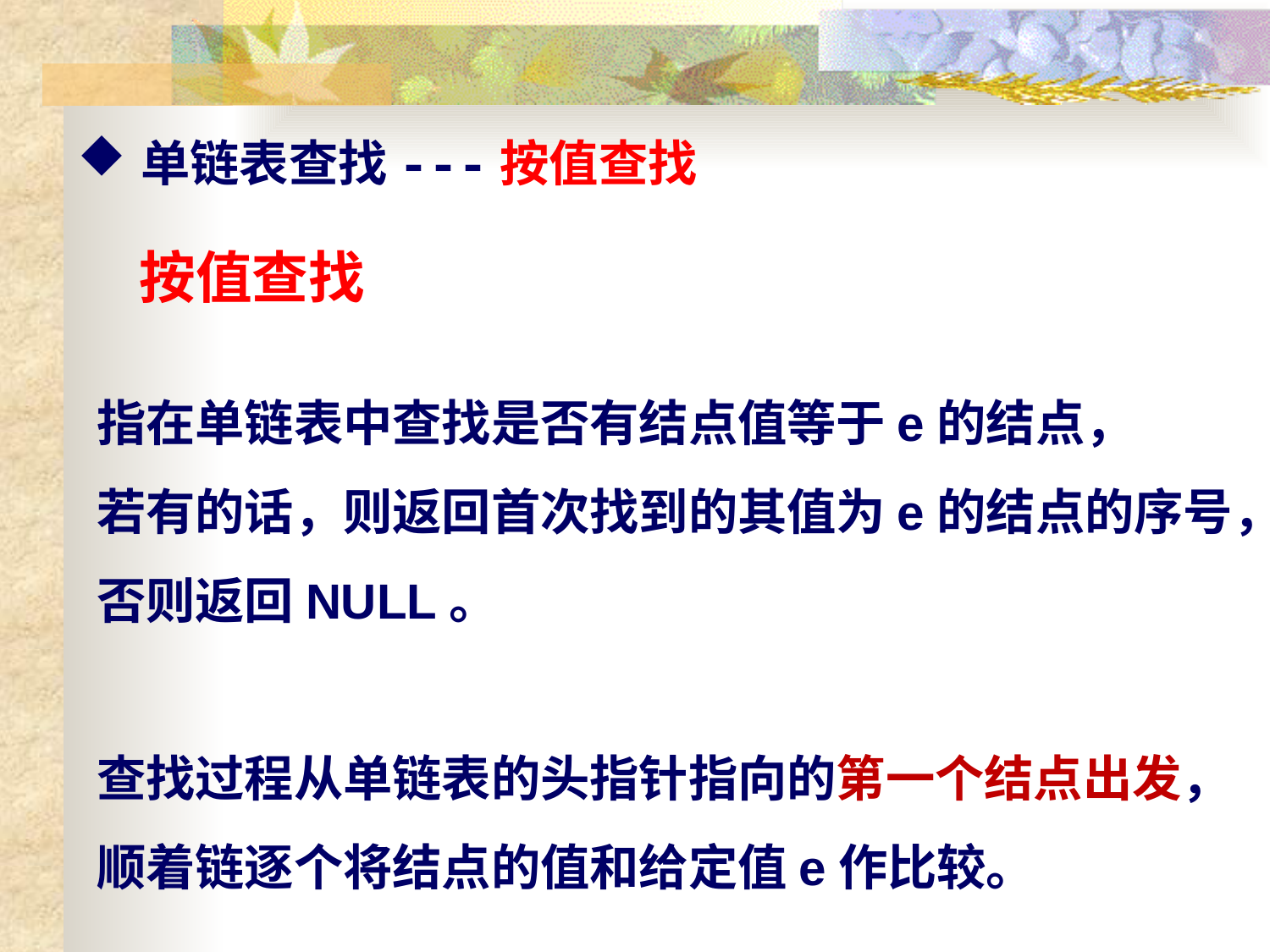

单链表查找---按值查找
按值查找
指在单链表中查找是否有结点值等于e的结点，
若有的话，则返回首次找到的其值为e的结点的序号，
否则返回NULL。

查找过程从单链表的头指针指向的第一个结点出发，
顺着链逐个将结点的值和给定值e作比较。
17